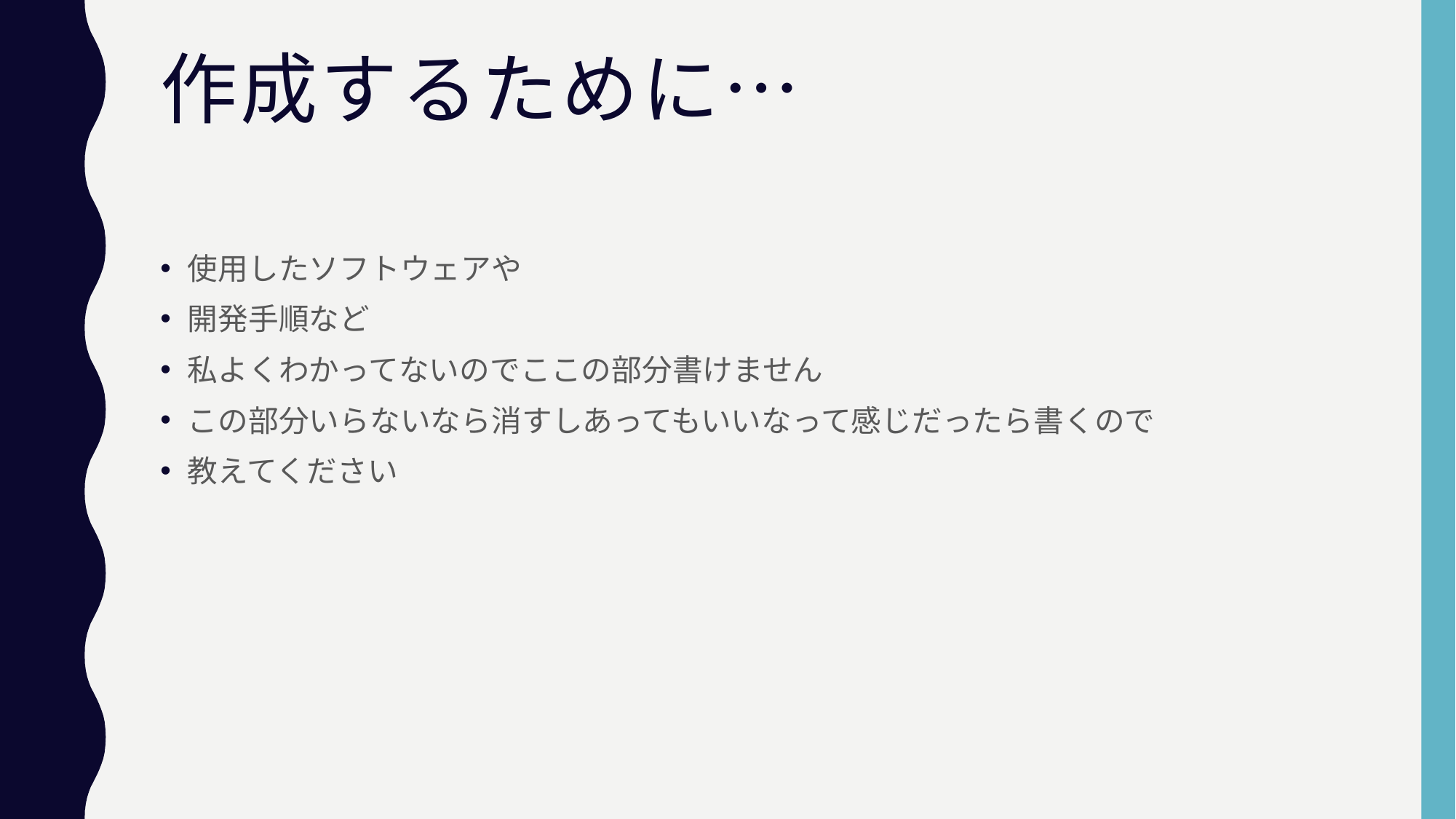

# 作成するために…
使用したソフトウェアや
開発手順など
私よくわかってないのでここの部分書けません
この部分いらないなら消すしあってもいいなって感じだったら書くので
教えてください